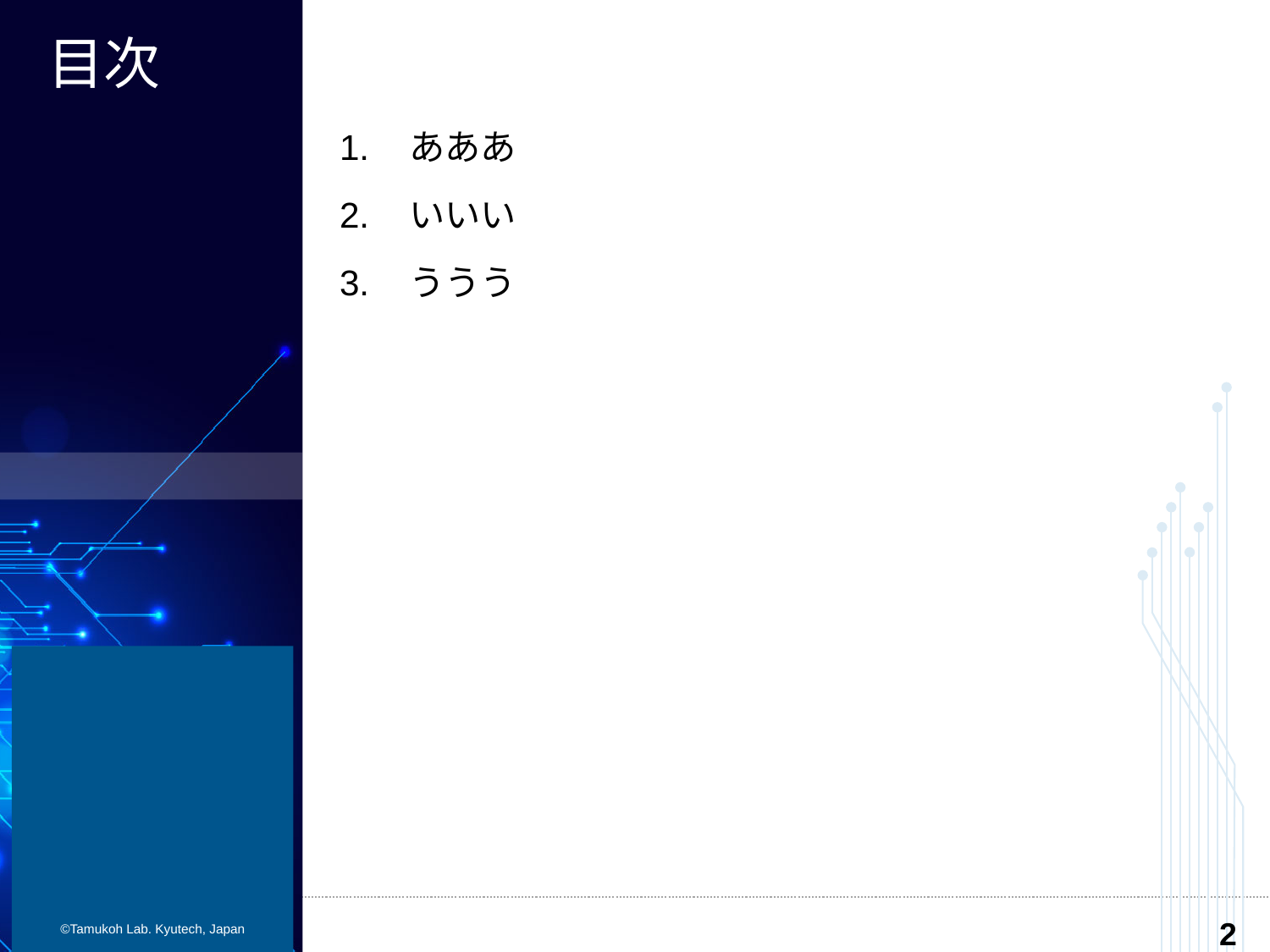

# 目次
あああ
いいい
ううう
©Tamukoh Lab. Kyutech, Japan
2